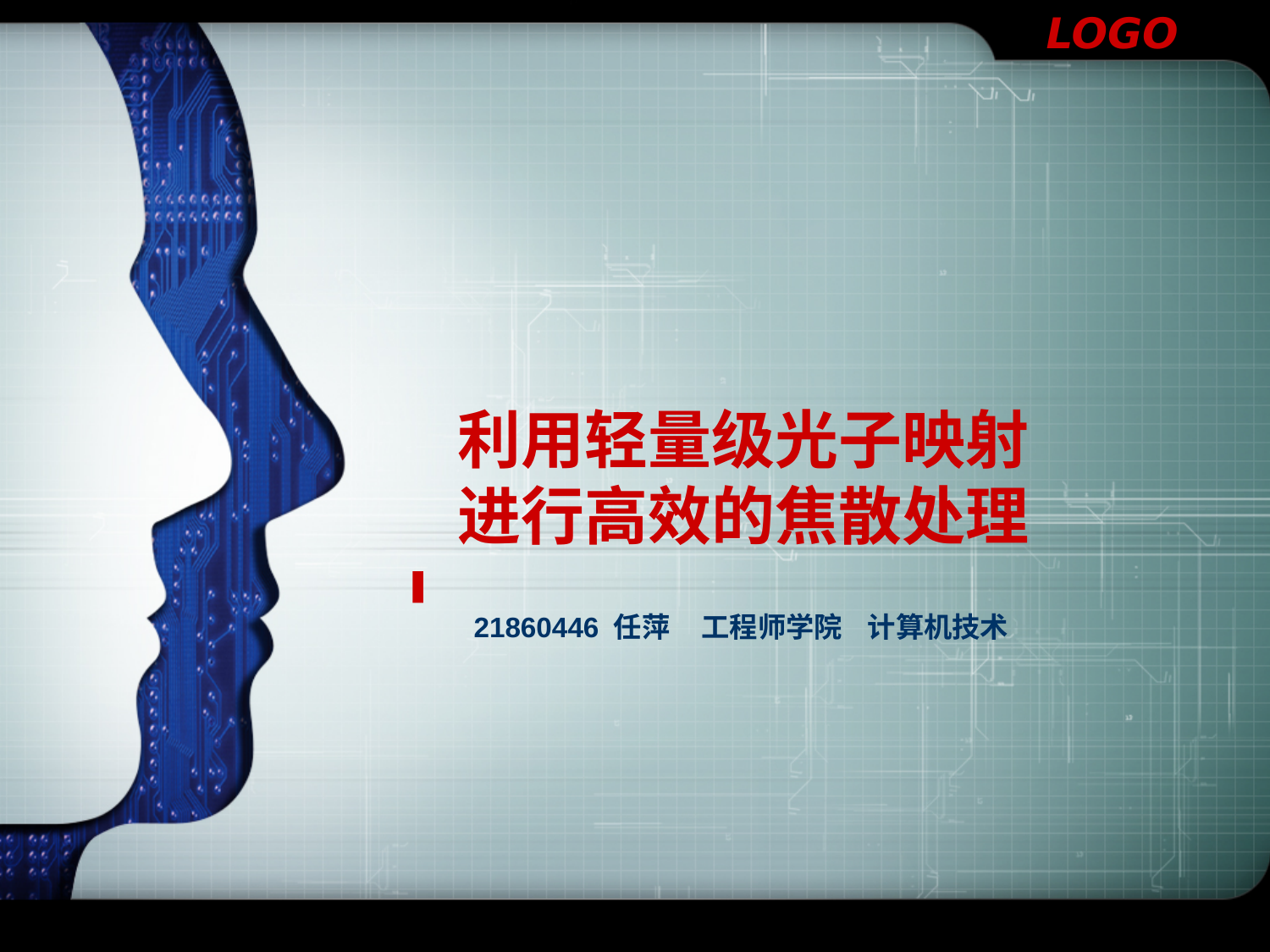

# 利用轻量级光子映射 进行高效的焦散处理

21860446 任萍     工程师学院    计算机技术